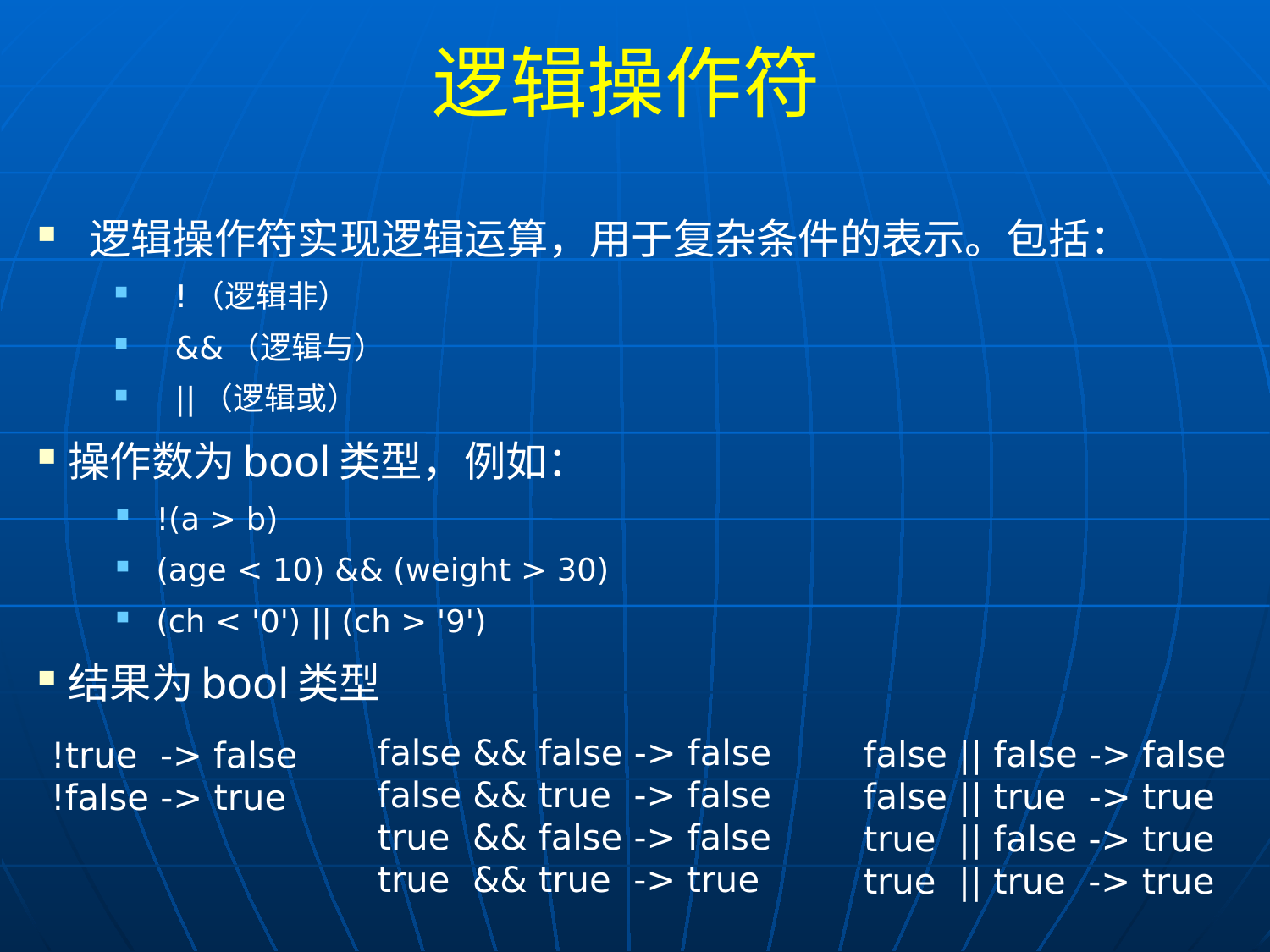

# 逻辑操作符
逻辑操作符实现逻辑运算，用于复杂条件的表示。包括：
!（逻辑非）
&&（逻辑与）
||（逻辑或）
 操作数为bool类型，例如：
   !(a > b)
   (age < 10) && (weight > 30)
   (ch < '0') || (ch > '9')
 结果为bool类型
false && false -> false
false && true  -> false
true  && false -> false
true  && true  -> true
false || false -> false
false || true  -> true
true  || false -> true
true  || true  -> true

!true  -> false
!false -> true